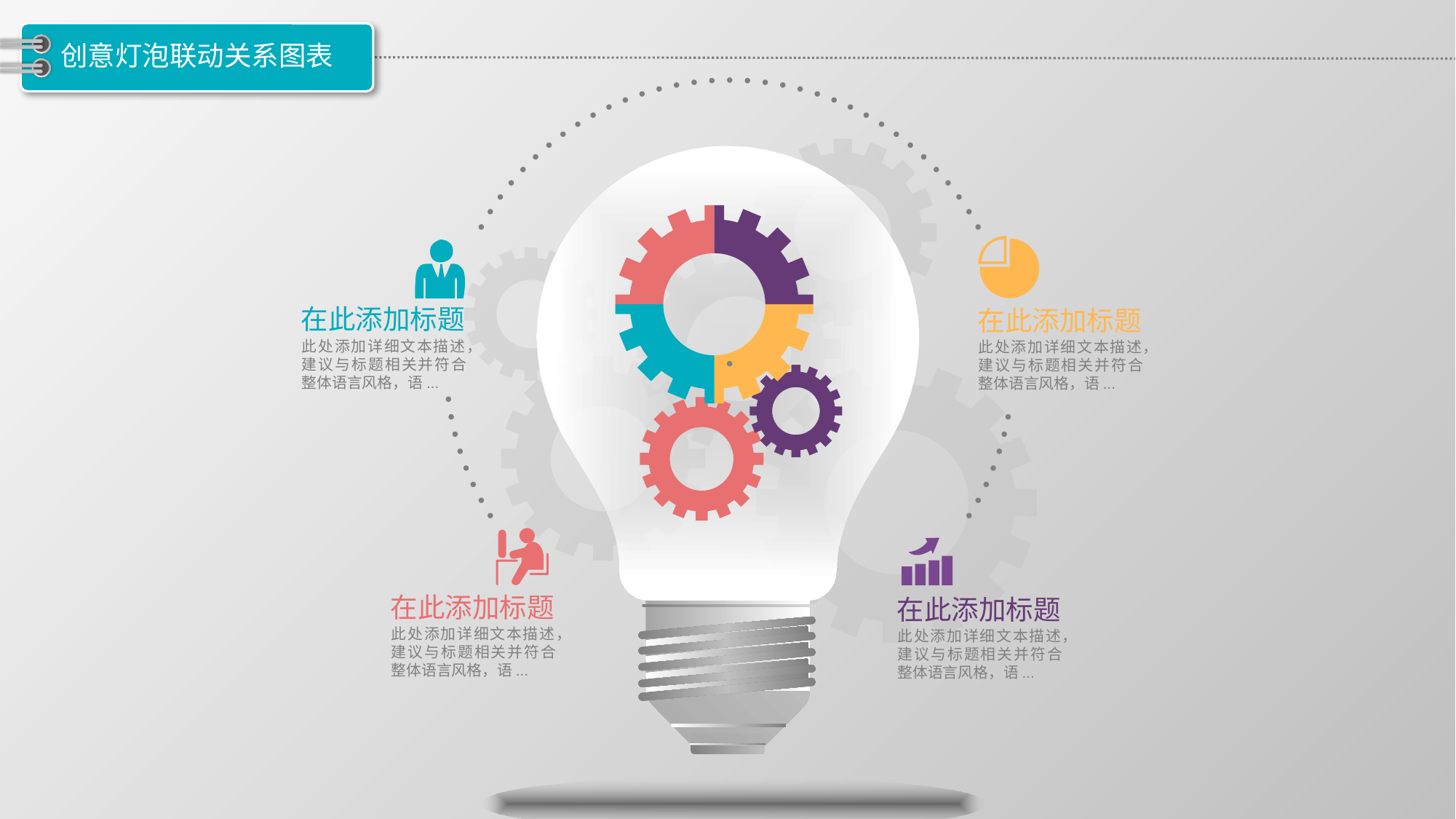

# 创意灯泡联动关系图表

在此添加标题
此处添加详细文本描述，建议与标题相关并符合整体语言风格，语...
在此添加标题
此处添加详细文本描述，建议与标题相关并符合整体语言风格，语...

在此添加标题
此处添加详细文本描述，建议与标题相关并符合整体语言风格，语...
在此添加标题
此处添加详细文本描述，建议与标题相关并符合整体语言风格，语...